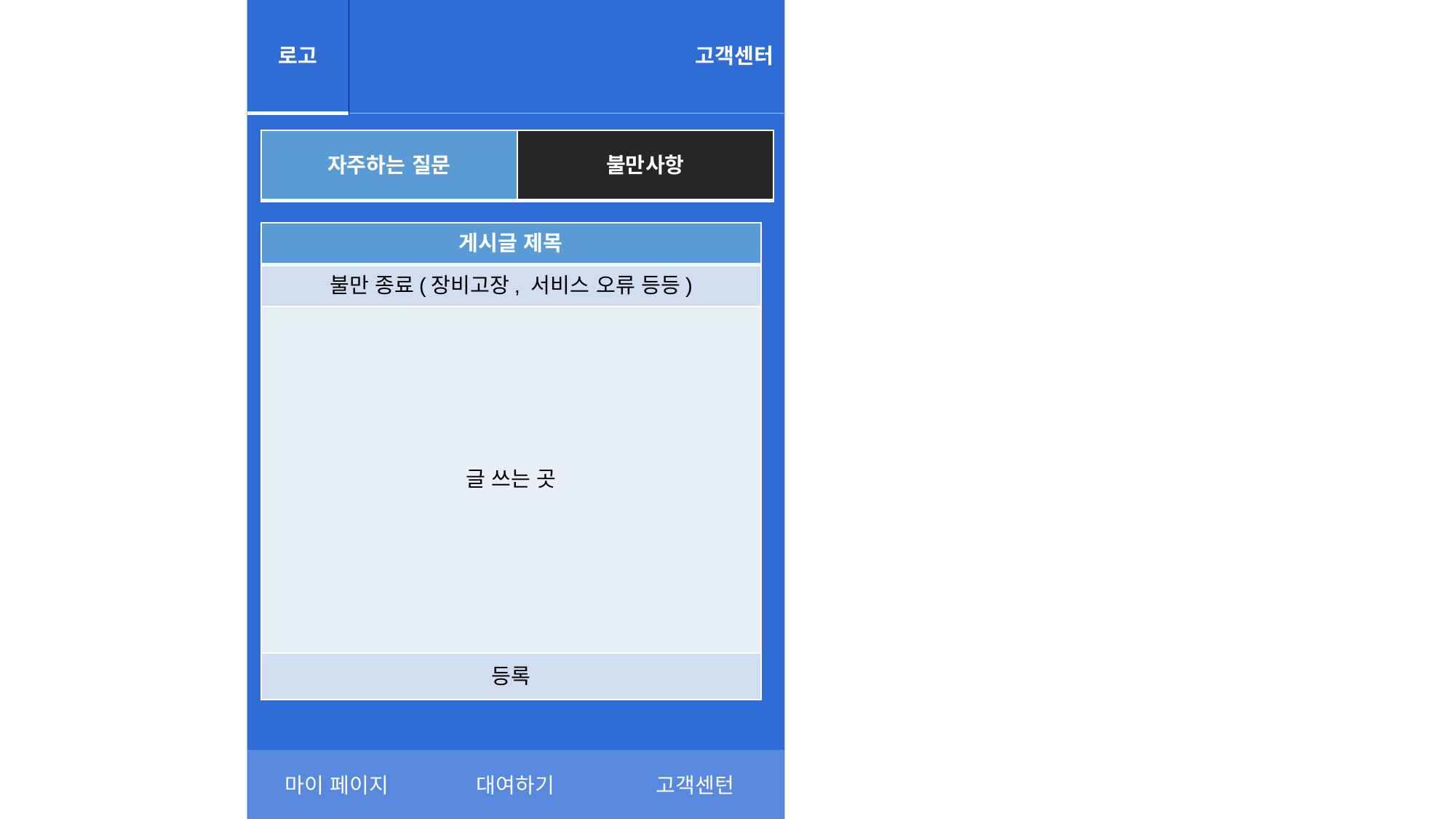

| 로고 | 고객센터 |
| --- | --- |
|  |  |  |
| --- | --- | --- |
| 마이 페이지 | 대여하기 | 고객센턴 |
| 자주하는 질문 | 불만사항 |
| --- | --- |
| 게시글 제목 |
| --- |
| 불만 종료(장비고장, 서비스 오류 등등) |
| 글 쓰는 곳 |
| 등록 |